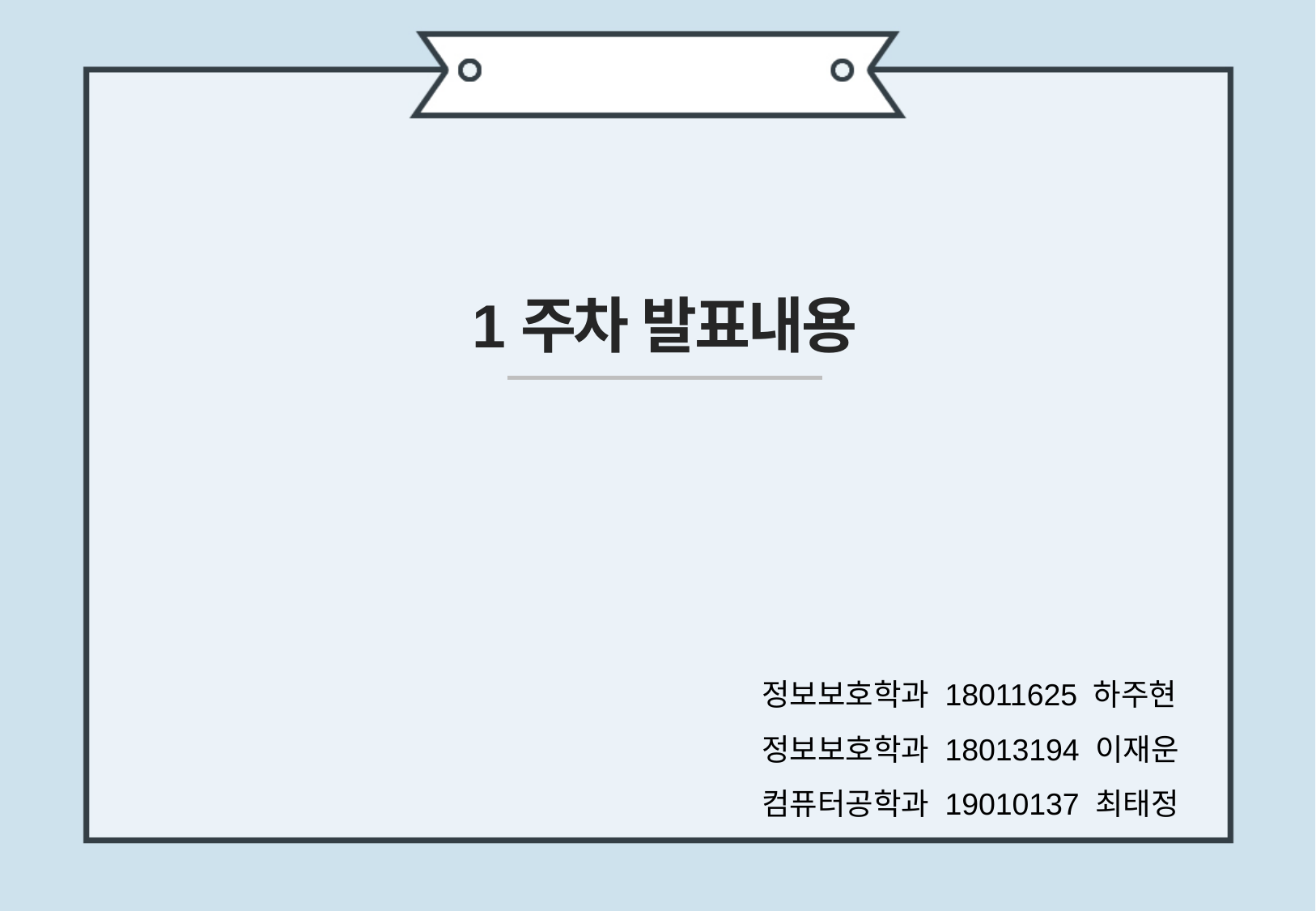

1주차 발표내용
정보보호학과 18011625 하주현 정보보호학과 18013194 이재운 컴퓨터공학과 19010137 최태정